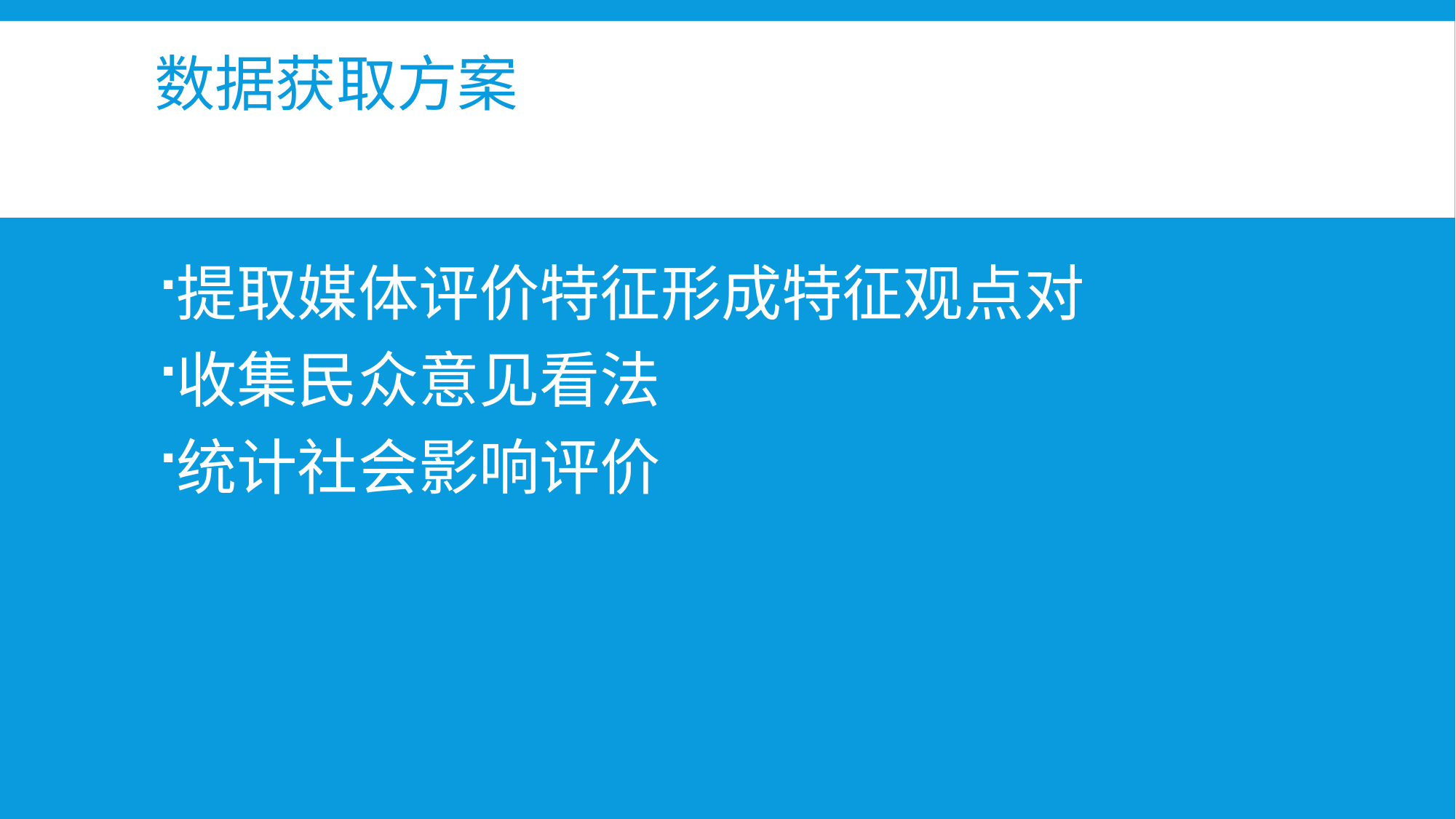

# 数据获取方案
提取媒体评价特征形成特征观点对
收集民众意见看法
统计社会影响评价